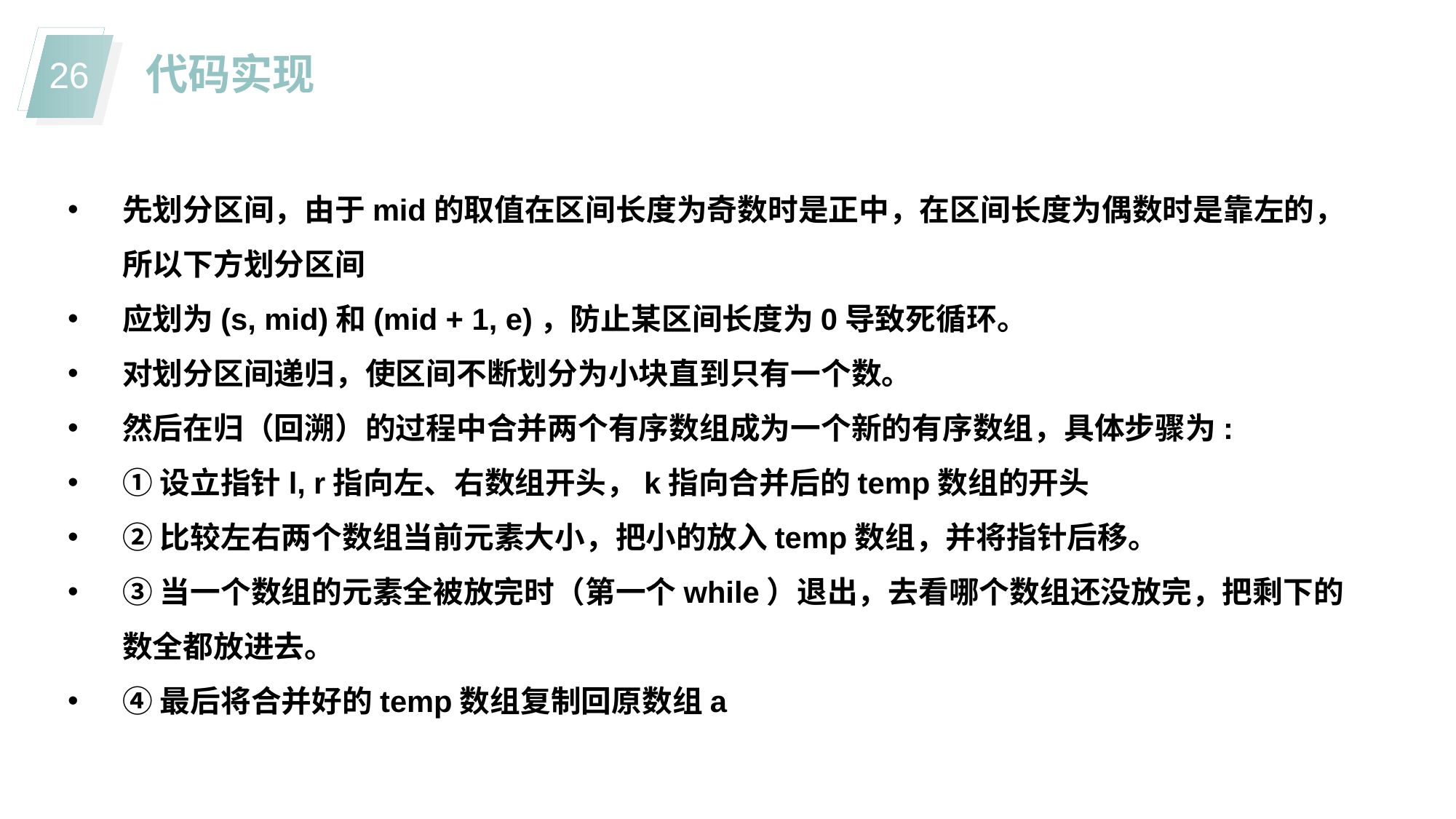

代码实现
先划分区间，由于mid的取值在区间长度为奇数时是正中，在区间长度为偶数时是靠左的，所以下方划分区间
应划为(s, mid)和(mid + 1, e)，防止某区间长度为0导致死循环。
对划分区间递归，使区间不断划分为小块直到只有一个数。
然后在归（回溯）的过程中合并两个有序数组成为一个新的有序数组，具体步骤为:
①设立指针l, r指向左、右数组开头，k指向合并后的temp数组的开头
②比较左右两个数组当前元素大小，把小的放入temp数组，并将指针后移。
③当一个数组的元素全被放完时（第一个while）退出，去看哪个数组还没放完，把剩下的数全都放进去。
④最后将合并好的temp数组复制回原数组a